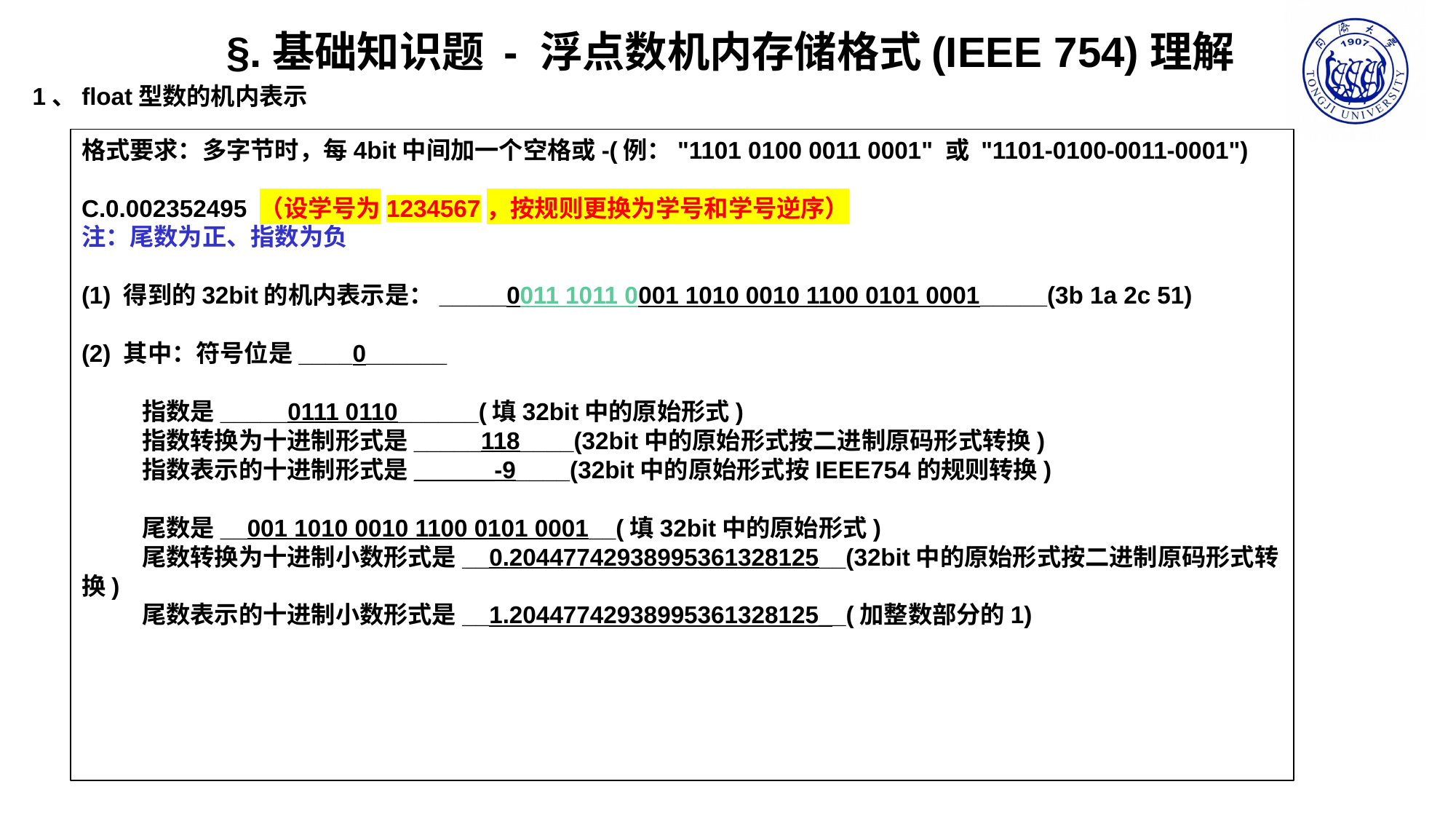

§.基础知识题 - 浮点数机内存储格式(IEEE 754)理解
1、float型数的机内表示
格式要求：多字节时，每4bit中间加一个空格或-(例："1101 0100 0011 0001" 或 "1101-0100-0011-0001")

C.0.002352495 （设学号为1234567，按规则更换为学号和学号逆序）
注：尾数为正、指数为负

(1) 得到的32bit的机内表示是：_____0011 1011 0001 1010 0010 1100 0101 0001_____(3b 1a 2c 51)

(2) 其中：符号位是____0______

          指数是_____0111 0110______(填32bit中的原始形式)
          指数转换为十进制形式是_____118____(32bit中的原始形式按二进制原码形式转换)
          指数表示的十进制形式是______-9____(32bit中的原始形式按IEEE754的规则转换)

          尾数是__001 1010 0010 1100 0101 0001__(填32bit中的原始形式)
          尾数转换为十进制小数形式是__0.20447742938995361328125__(32bit中的原始形式按二进制原码形式转换)
          尾数表示的十进制小数形式是__1.20447742938995361328125__(加整数部分的1)